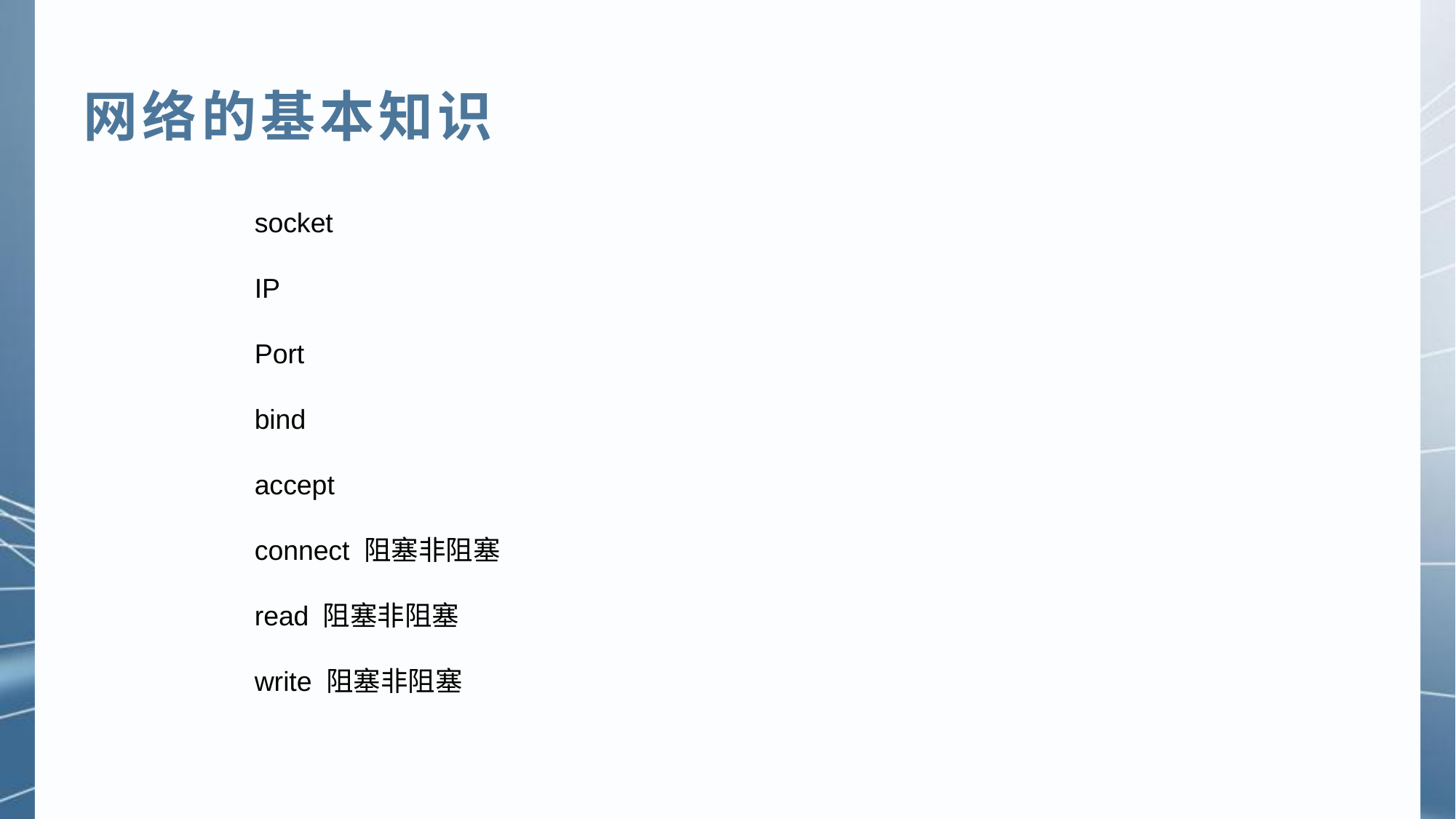

网络的基本知识
socket

IP

Port

bind

accept

connect 阻塞非阻塞

read 阻塞非阻塞

write 阻塞非阻塞